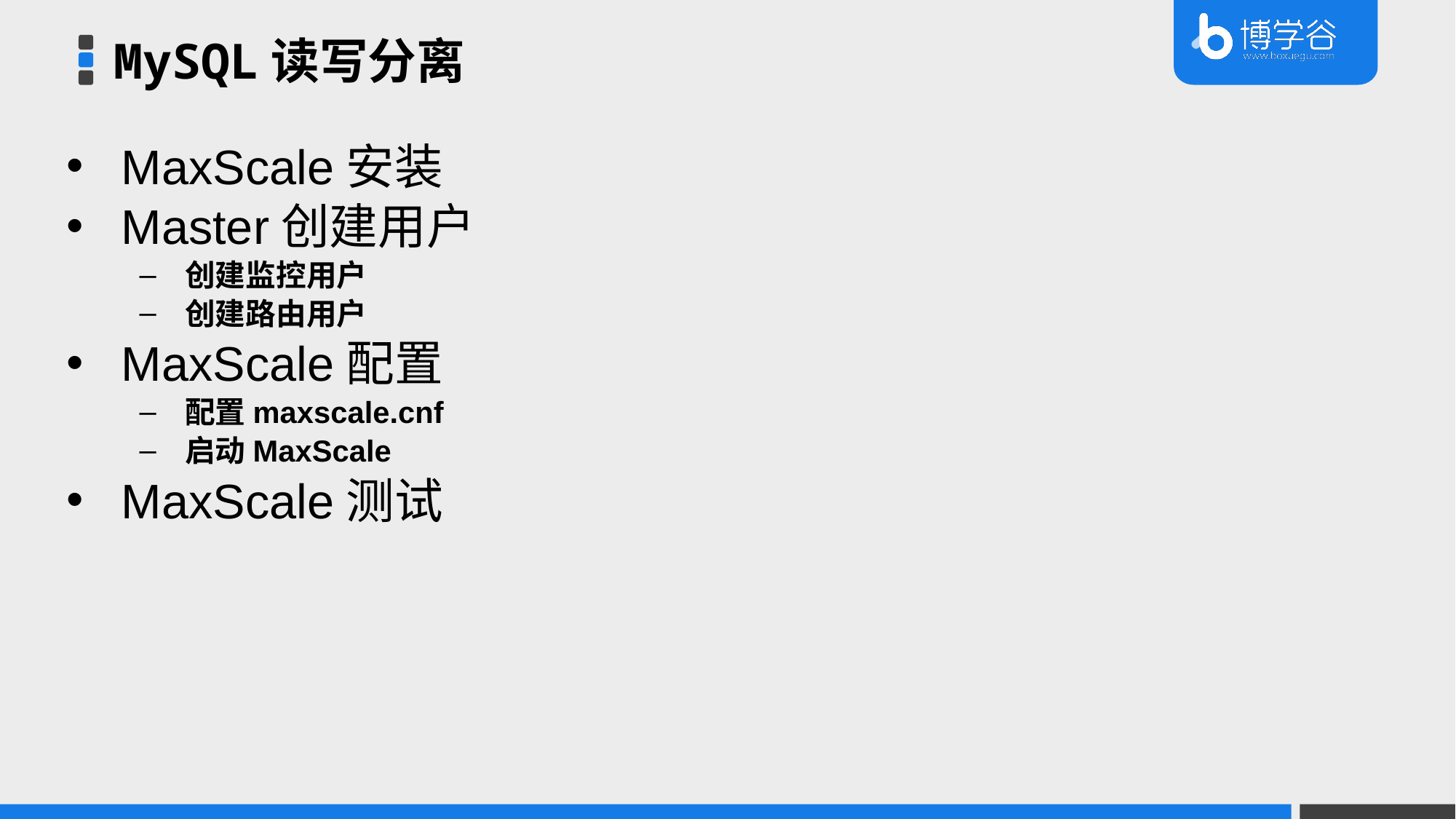

MySQL读写分离
MaxScale安装
Master创建用户
创建监控用户
创建路由用户
MaxScale配置
配置maxscale.cnf
启动MaxScale
MaxScale测试